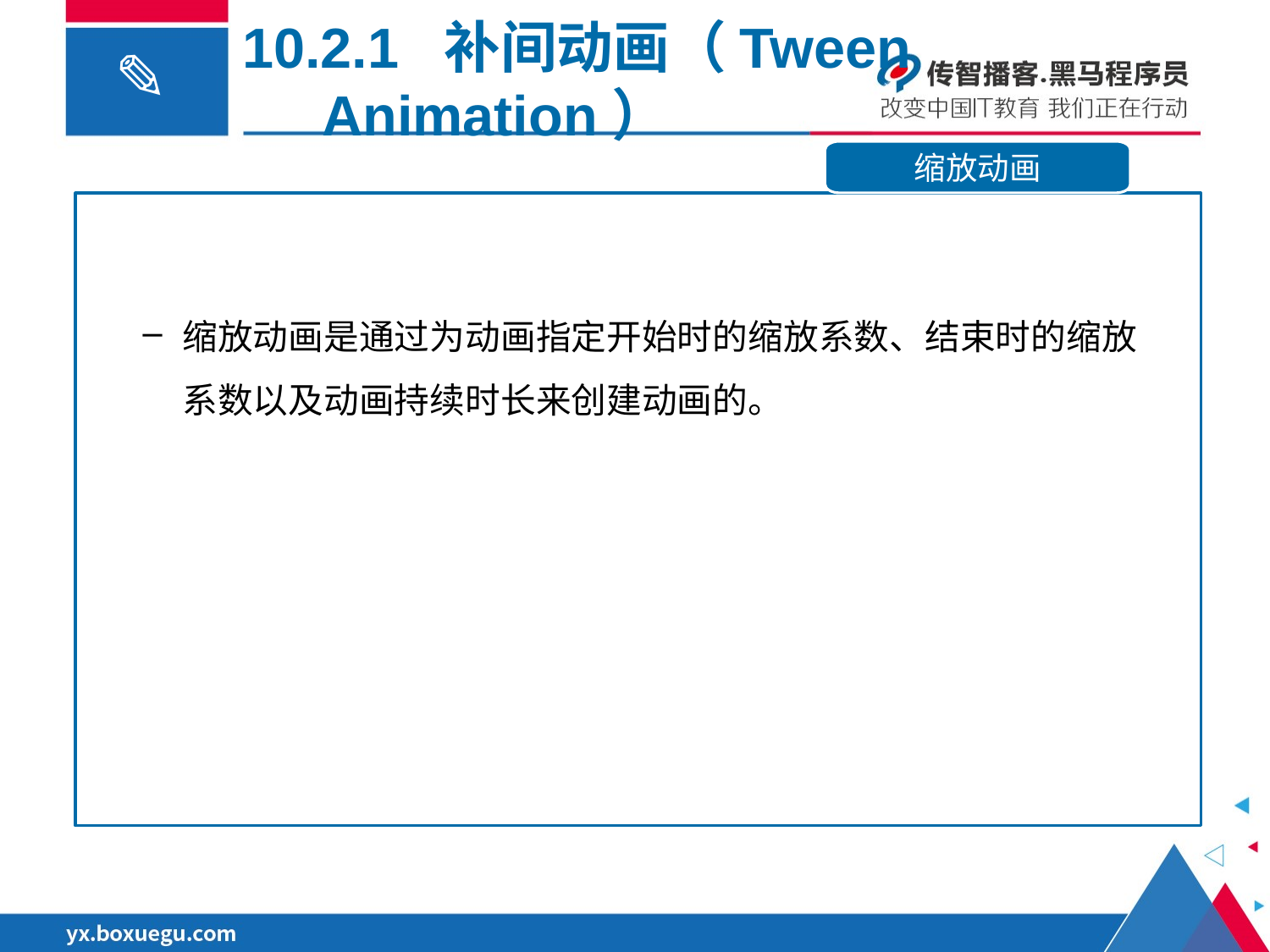

10.2.1  补间动画（Tween Animation）

缩放动画

缩放动画是通过为动画指定开始时的缩放系数、结束时的缩放系数以及动画持续时长来创建动画的。